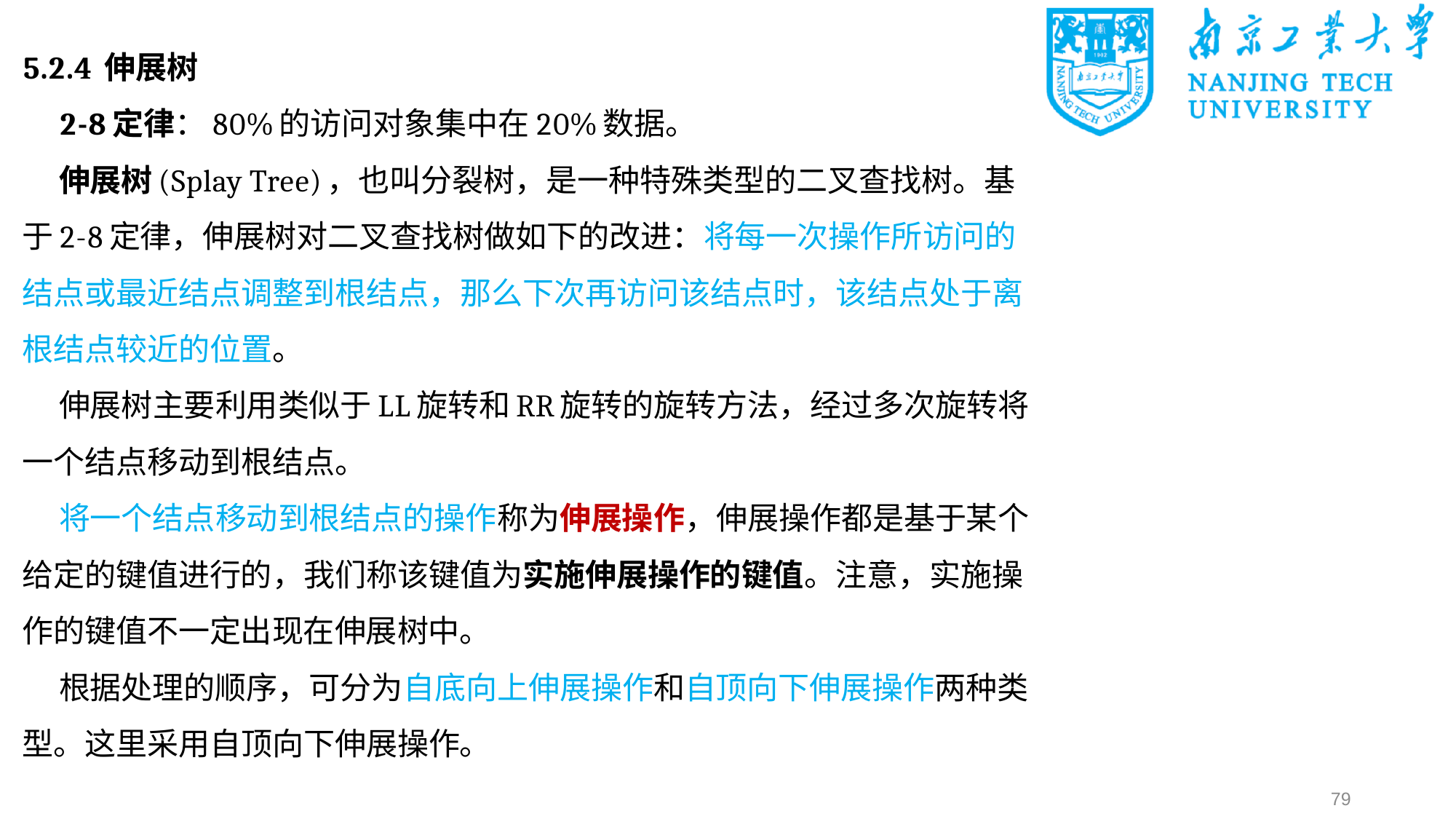

5.2.4 伸展树
2-8定律：80%的访问对象集中在20%数据。
伸展树(Splay Tree)，也叫分裂树，是一种特殊类型的二叉查找树。基于2-8定律，伸展树对二叉查找树做如下的改进：将每一次操作所访问的结点或最近结点调整到根结点，那么下次再访问该结点时，该结点处于离根结点较近的位置。
伸展树主要利用类似于LL旋转和RR旋转的旋转方法，经过多次旋转将一个结点移动到根结点。
将一个结点移动到根结点的操作称为伸展操作，伸展操作都是基于某个给定的键值进行的，我们称该键值为实施伸展操作的键值。注意，实施操作的键值不一定出现在伸展树中。
根据处理的顺序，可分为自底向上伸展操作和自顶向下伸展操作两种类型。这里采用自顶向下伸展操作。
79